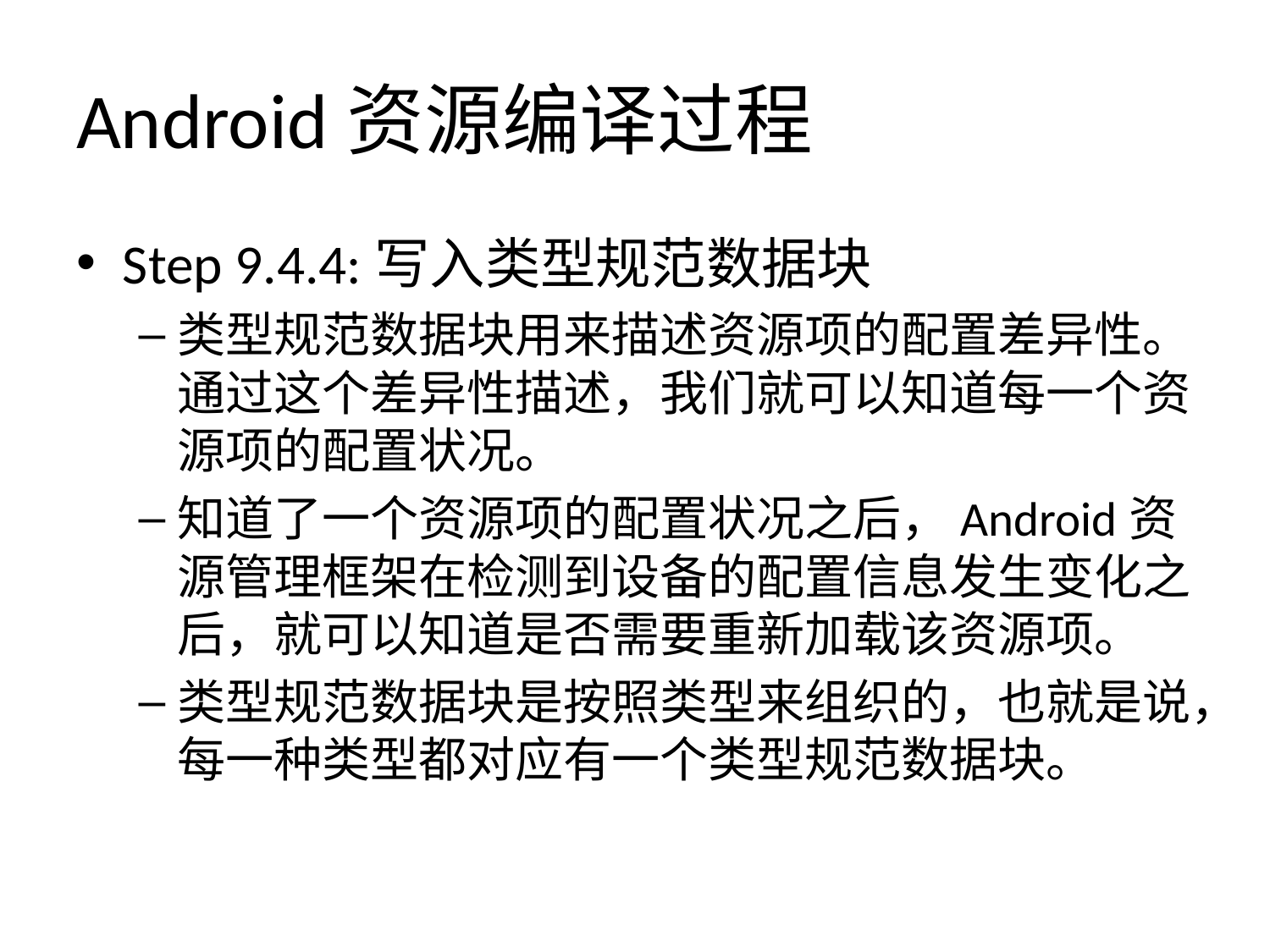

# Android资源编译过程
Step 9.4.4:写入类型规范数据块
类型规范数据块用来描述资源项的配置差异性。通过这个差异性描述，我们就可以知道每一个资源项的配置状况。
知道了一个资源项的配置状况之后，Android资源管理框架在检测到设备的配置信息发生变化之后，就可以知道是否需要重新加载该资源项。
类型规范数据块是按照类型来组织的，也就是说，每一种类型都对应有一个类型规范数据块。